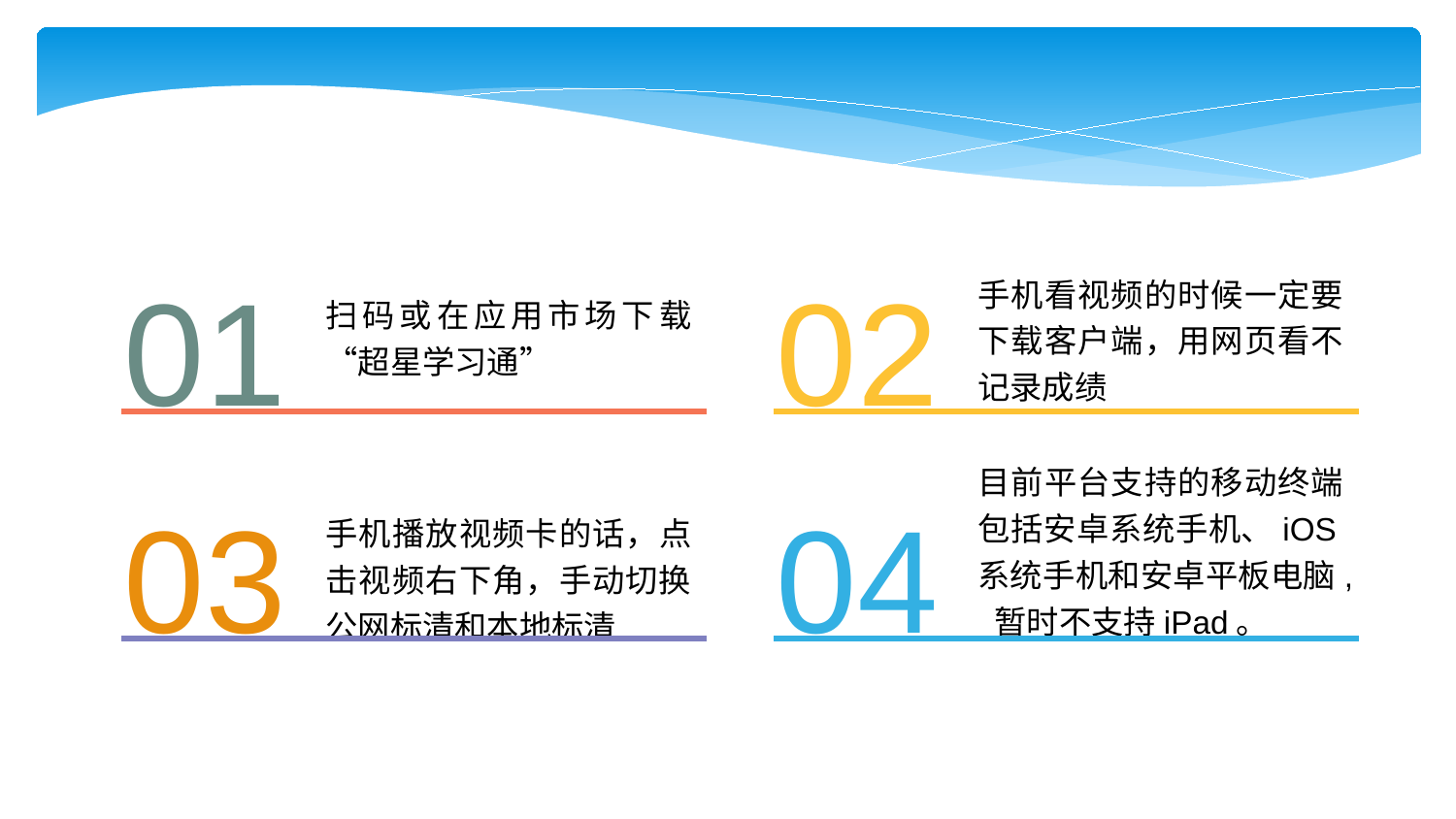

手机客户端常见问题
扫码或在应用市场下载“超星学习通”
手机看视频的时候一定要下载客户端，用网页看不记录成绩
01
02
目前平台支持的移动终端包括安卓系统手机、iOS系统手机和安卓平板电脑, 暂时不支持iPad。
03
04
手机播放视频卡的话，点击视频右下角，手动切换公网标清和本地标清